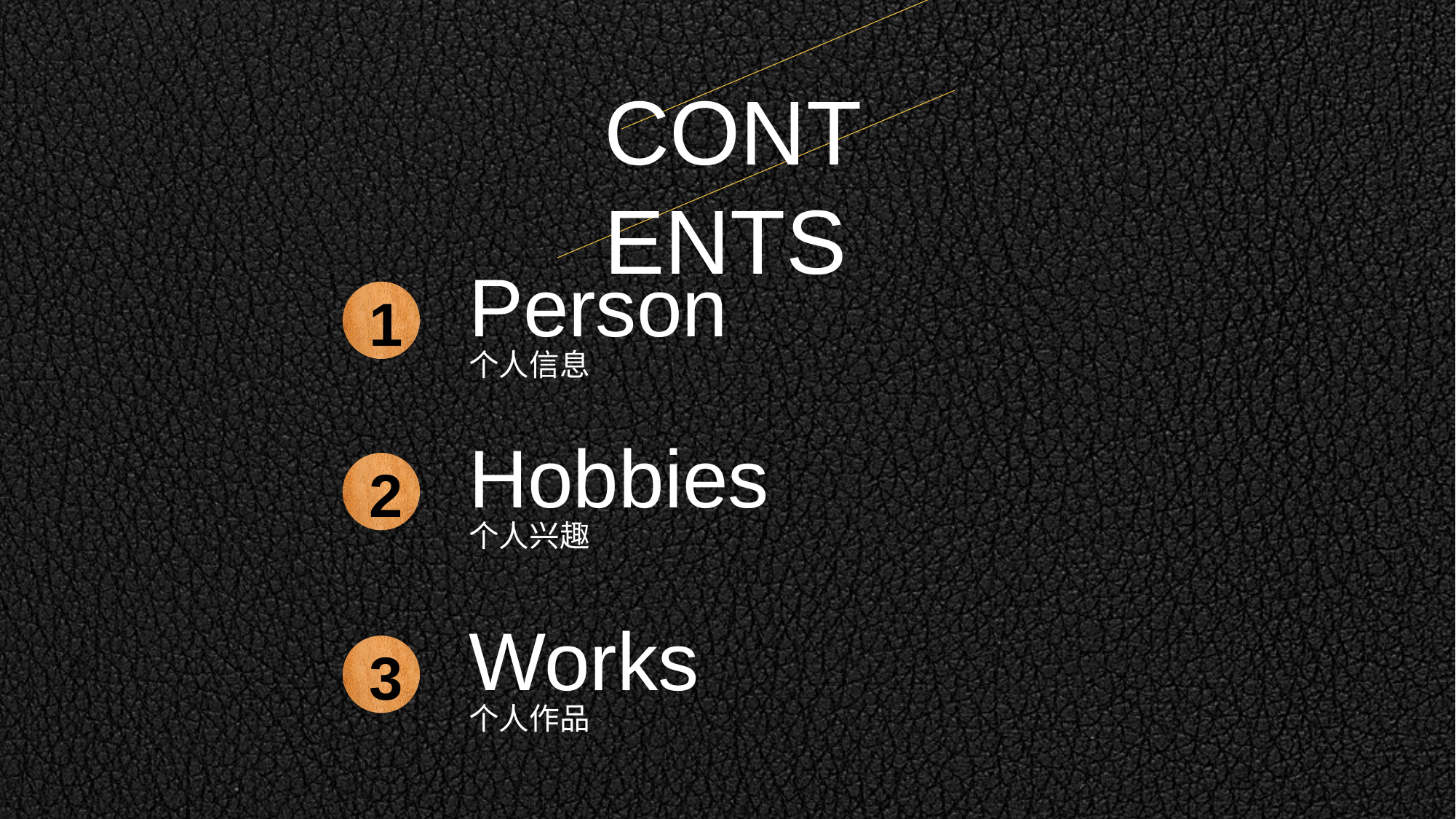

CONTENTS
Person
个人信息
1

Hobbies
个人兴趣
2

Works
个人作品
3